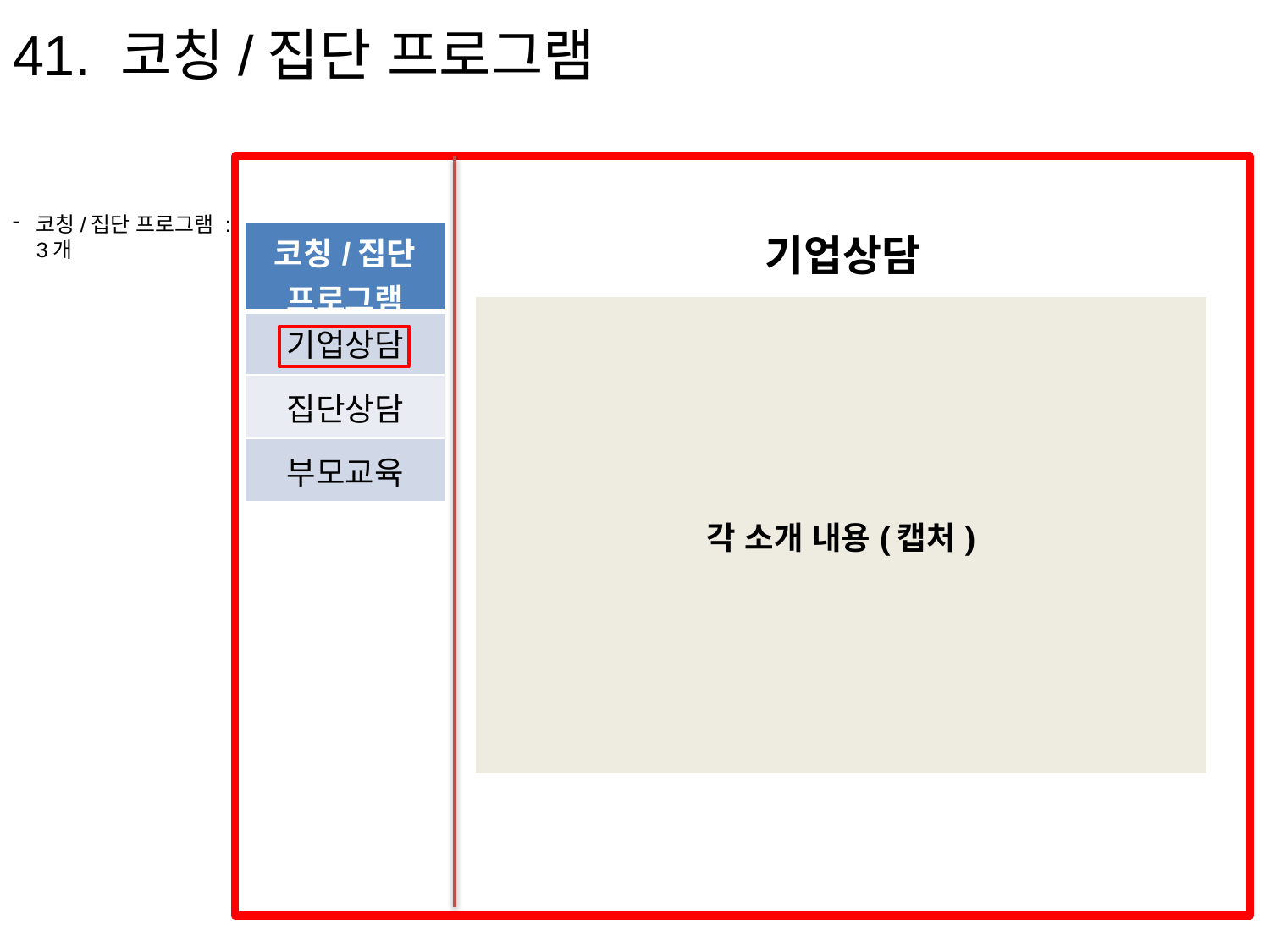

41. 코칭/집단 프로그램

코칭/집단 프로그램 : 3개
기업상담
| 코칭/집단 프로그램 |
| --- |
| 기업상담 |
| 집단상담 |
| 부모교육 |
| 각 소개 내용(캡처) |
| --- |